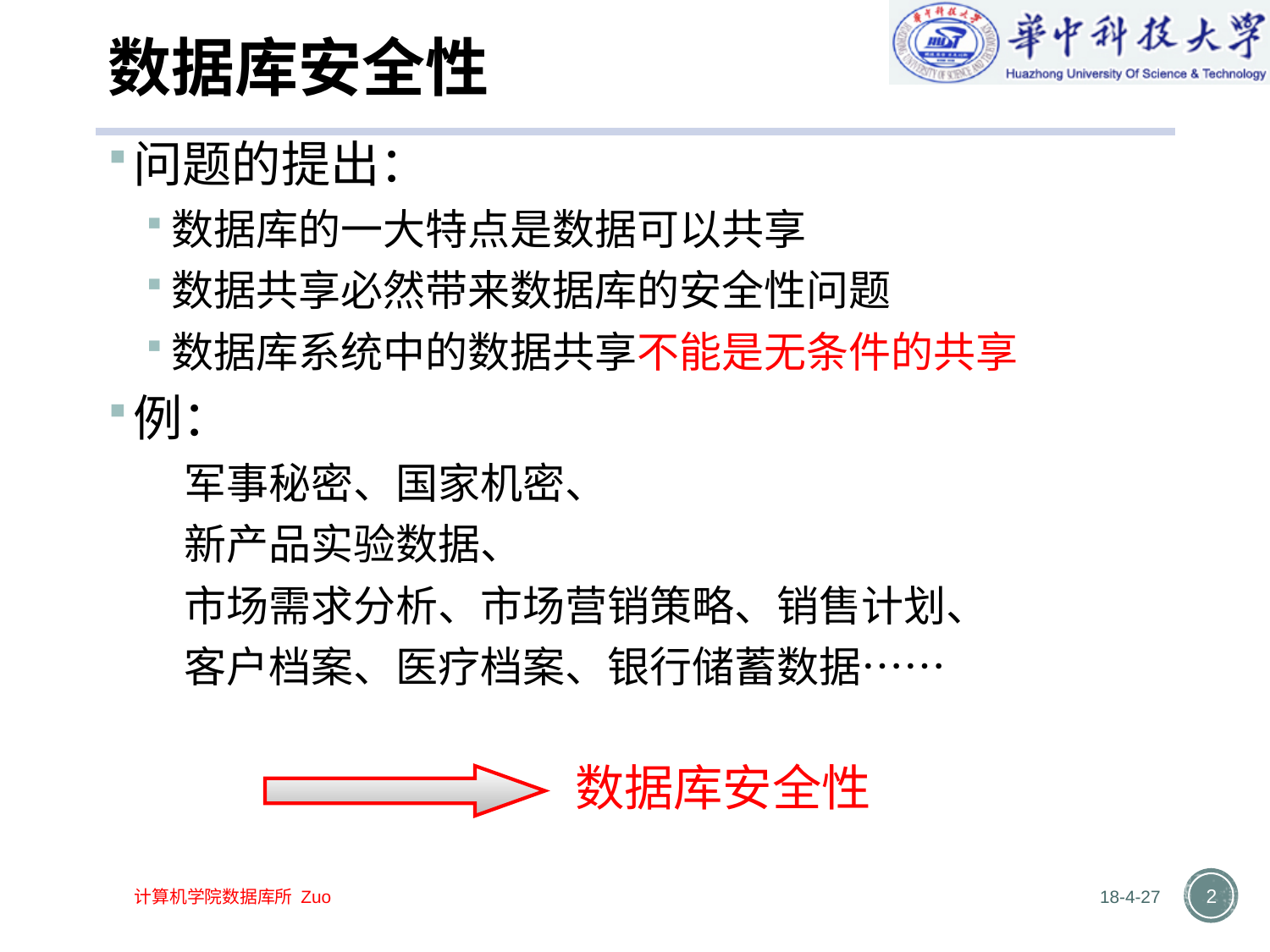

# 数据库安全性
问题的提出：
数据库的一大特点是数据可以共享
数据共享必然带来数据库的安全性问题
数据库系统中的数据共享不能是无条件的共享
例：
军事秘密、国家机密、
新产品实验数据、
市场需求分析、市场营销策略、销售计划、
客户档案、医疗档案、银行储蓄数据……

数据库安全性

18-4-27
2